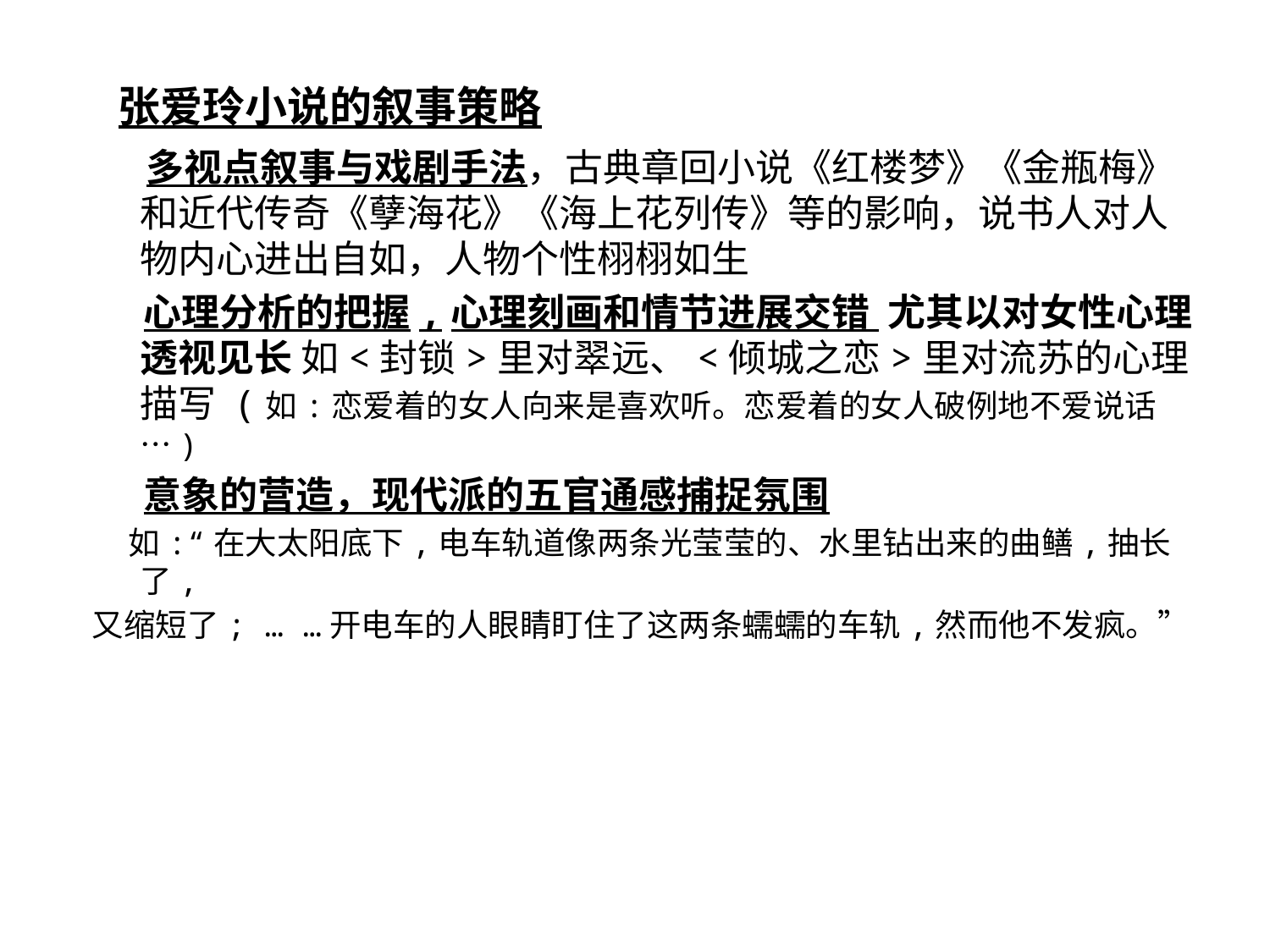

张爱玲小说的叙事策略
     多视点叙事与戏剧手法，古典章回小说《红楼梦》《金瓶梅》和近代传奇《孽海花》《海上花列传》等的影响，说书人对人物内心进出自如，人物个性栩栩如生
     心理分析的把握,心理刻画和情节进展交错  尤其以对女性心理透视见长 如<封锁>里对翠远、<倾城之恋>里对流苏的心理描写 (如:恋爱着的女人向来是喜欢听。恋爱着的女人破例地不爱说话…)
     意象的营造，现代派的五官通感捕捉氛围
    如:“在大太阳底下,电车轨道像两条光莹莹的、水里钻出来的曲鳝,抽长了,
又缩短了; … …开电车的人眼睛盯住了这两条蠕蠕的车轨,然而他不发疯。”